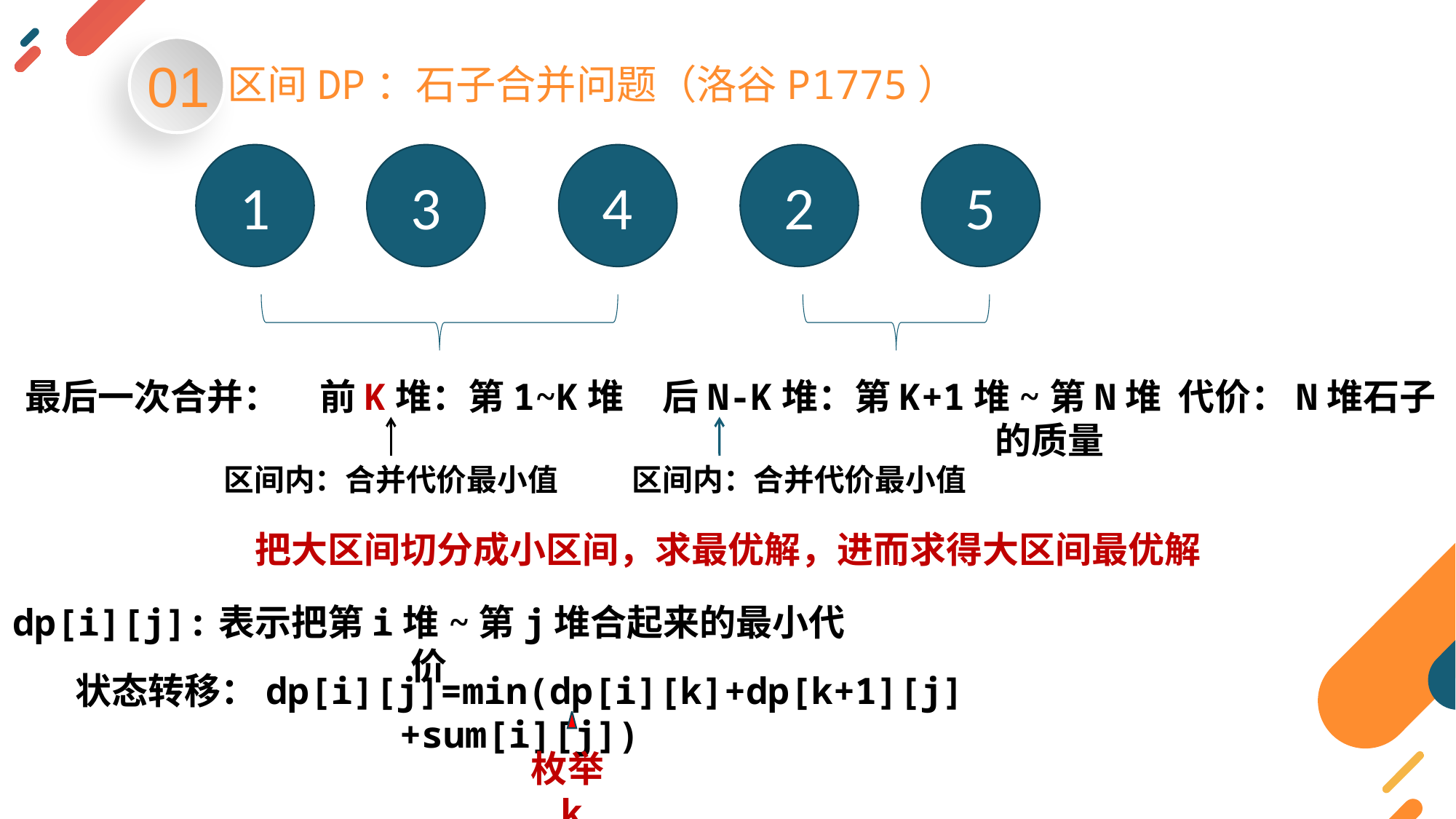

01
区间DP：石子合并问题（洛谷P1775）
1
3
4
2
5

最后一次合并：
前K堆：第1~K堆
后N-K堆：第K+1堆~第N堆  代价：N堆石子的质量
区间内：合并代价最小值
区间内：合并代价最小值
把大区间切分成小区间，求最优解，进而求得大区间最优解
dp[i][j]:表示把第i堆~第j堆合起来的最小代价
状态转移：dp[i][j]=min(dp[i][k]+dp[k+1][j]+sum[i][j])

枚举k